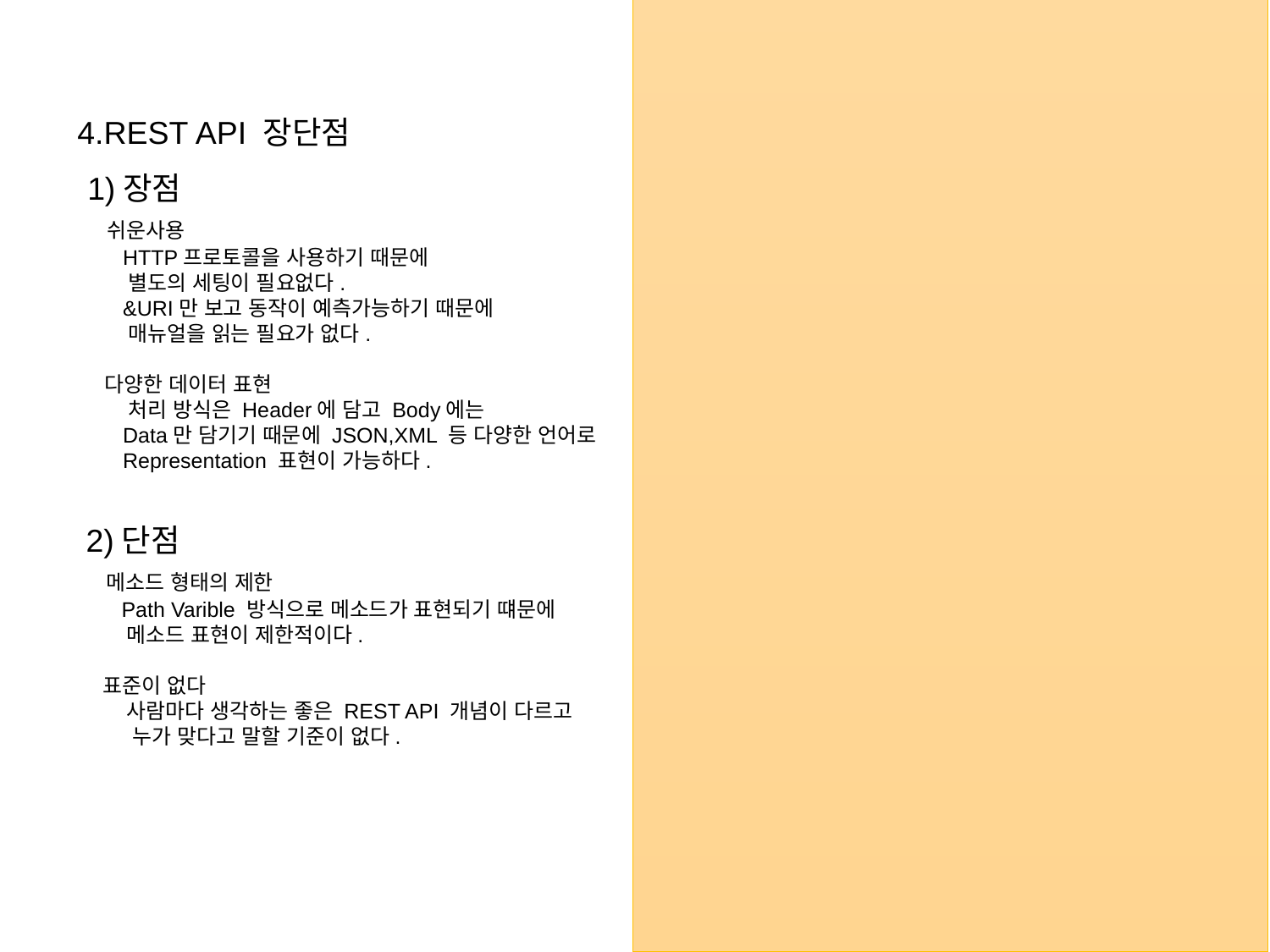

4.REST API 장단점
1)장점
  쉬운사용
      HTTP프로토콜을 사용하기 때문에
      별도의 세팅이 필요없다.
      &URI만 보고 동작이 예측가능하기 때문에
      매뉴얼을 읽는 필요가 없다.

  다양한 데이터 표현
      처리 방식은 Header에 담고 Body에는
      Data만 담기기 때문에 JSON,XML 등 다양한 언어로
      Representation 표현이 가능하다.

2)단점
  메소드 형태의 제한
      Path Varible 방식으로 메소드가 표현되기 떄문에
      메소드 표현이 제한적이다.

  표준이 없다
      사람마다 생각하는 좋은 REST API 개념이 다르고
       누가 맞다고 말할 기준이 없다.